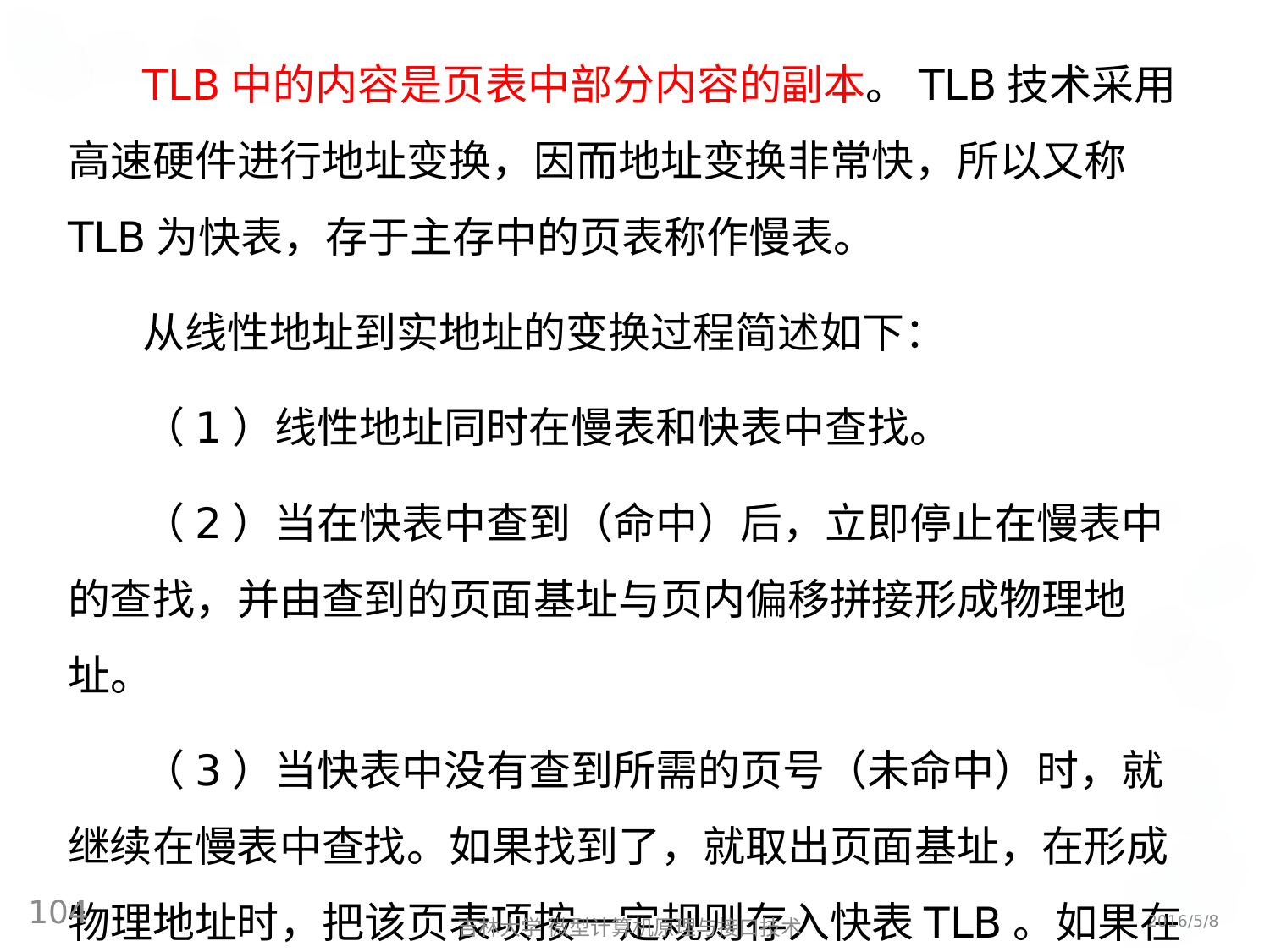

TLB中的内容是页表中部分内容的副本。TLB技术采用高速硬件进行地址变换，因而地址变换非常快，所以又称TLB为快表，存于主存中的页表称作慢表。
从线性地址到实地址的变换过程简述如下：
（1）线性地址同时在慢表和快表中查找。
（2）当在快表中查到（命中）后，立即停止在慢表中的查找，并由查到的页面基址与页内偏移拼接形成物理地址。
（3）当快表中没有查到所需的页号（未命中）时，就继续在慢表中查找。如果找到了，就取出页面基址，在形成物理地址时，把该页表项按一定规则存入快表TLB。如果在慢表中仍未找到，就会产生一个页面故障，供操作系统处理。
104
2016/5/8
吉林大学 微型计算机原理与接口技术